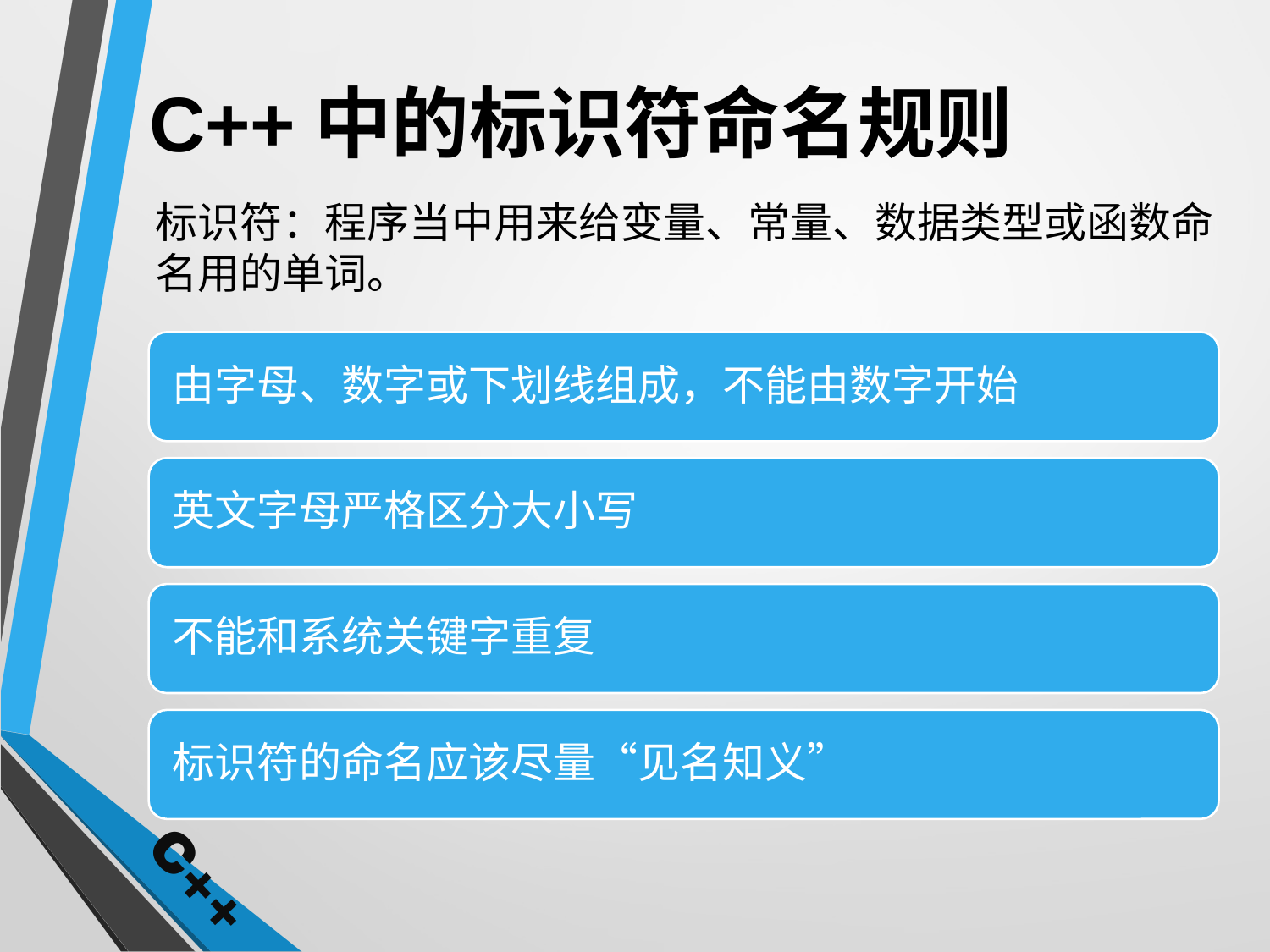

# C++中的标识符命名规则
标识符：程序当中用来给变量、常量、数据类型或函数命名用的单词。
由字母、数字或下划线组成，不能由数字开始
英文字母严格区分大小写
不能和系统关键字重复
标识符的命名应该尽量“见名知义”